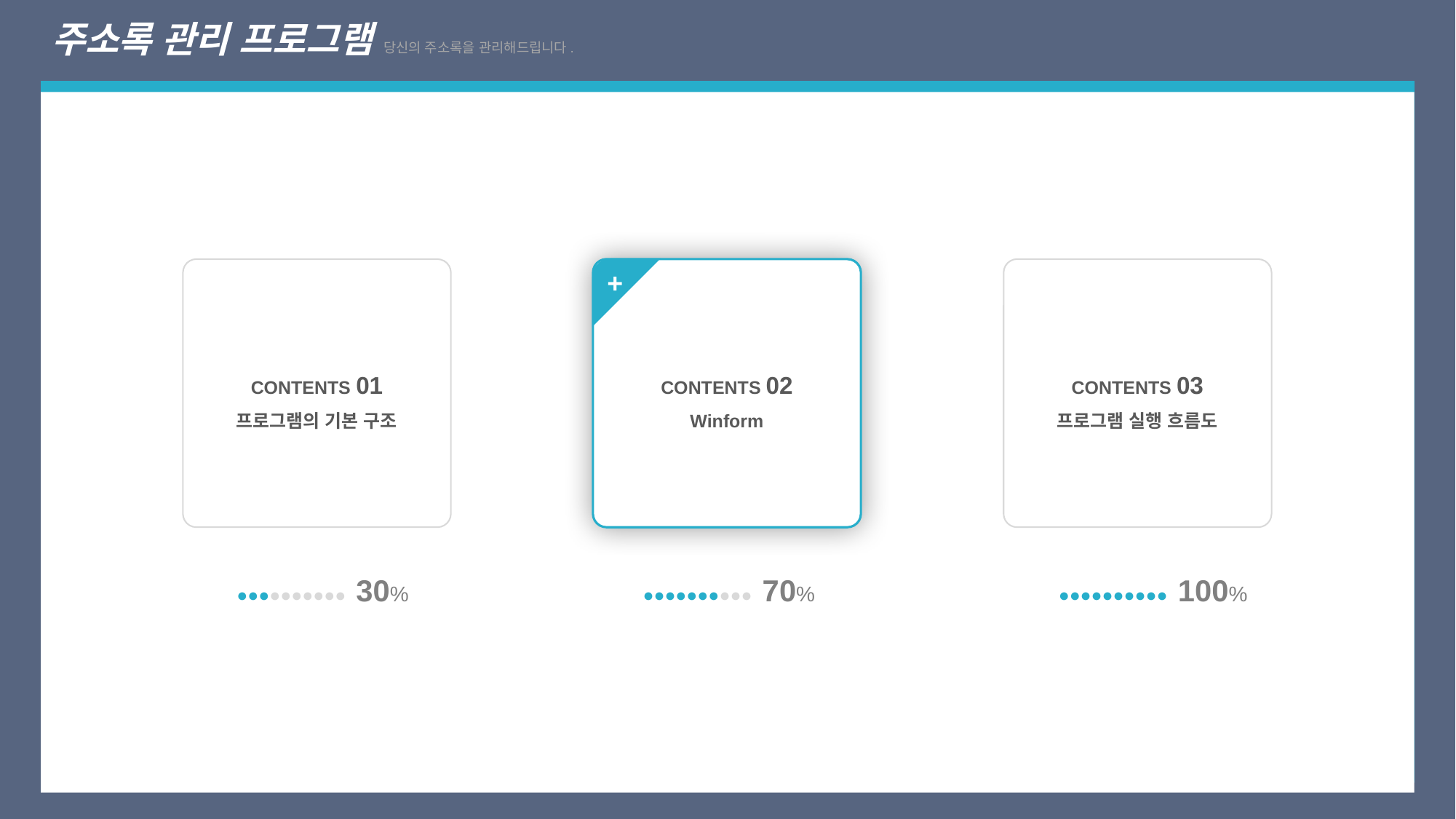

주소록 관리 프로그램 당신의 주소록을 관리해드립니다.

CONTENTS 01
프로그램의 기본 구조
+
CONTENTS 02
Winform
CONTENTS 03
프로그램 실행 흐름도
●●●●●●●●●●  30%
●●●●●●●●●●  70%
●●●●●●●●●●  100%